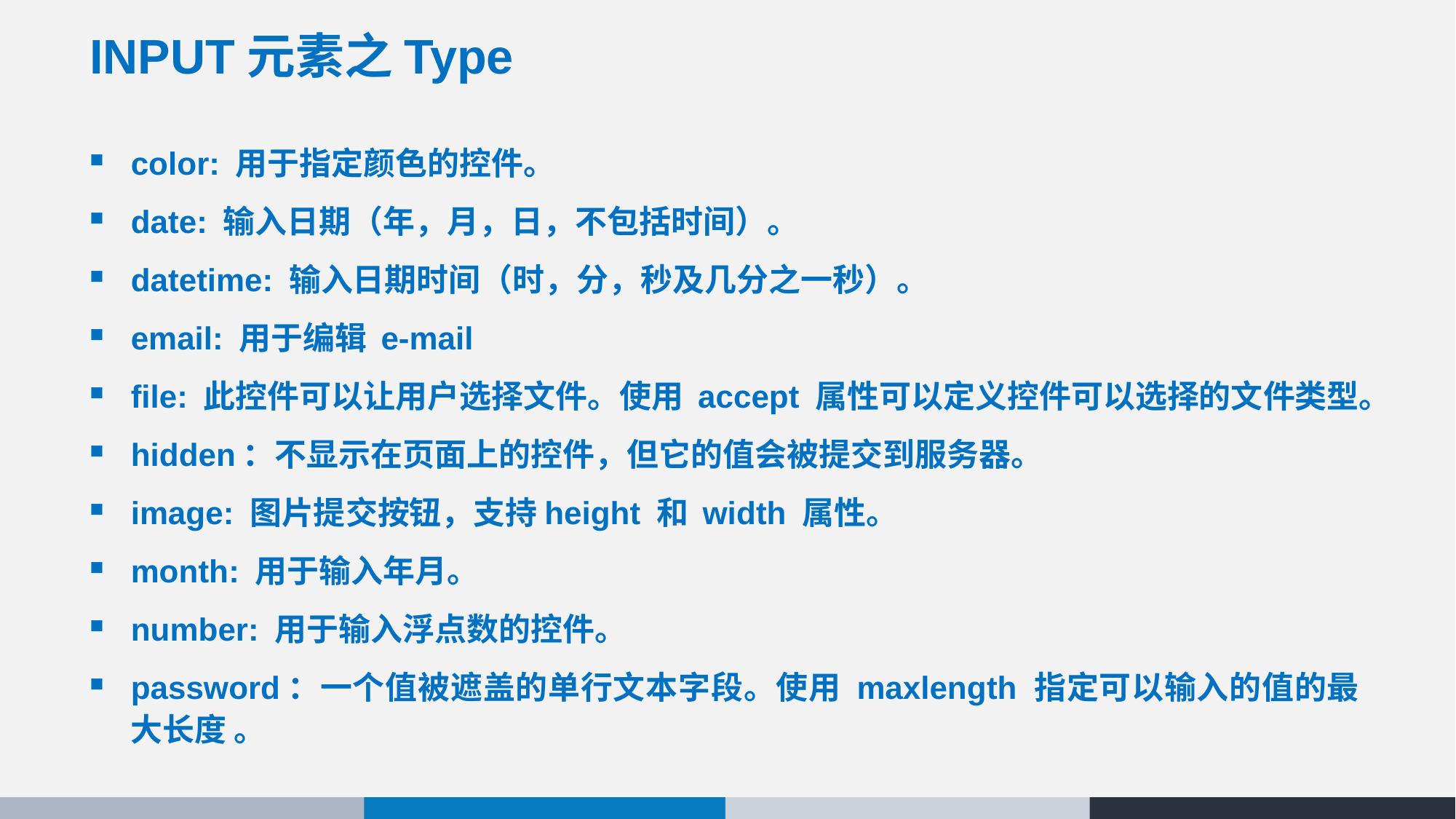

# INPUT元素之Type
color: 用于指定颜色的控件。
date: 输入日期（年，月，日，不包括时间）。
datetime: 输入日期时间（时，分，秒及几分之一秒）。
email: 用于编辑 e-mail
file: 此控件可以让用户选择文件。使用 accept 属性可以定义控件可以选择的文件类型。
hidden：不显示在页面上的控件，但它的值会被提交到服务器。
image: 图片提交按钮，支持height 和 width 属性。
month: 用于输入年月。
number: 用于输入浮点数的控件。
password：一个值被遮盖的单行文本字段。使用 maxlength 指定可以输入的值的最大长度 。